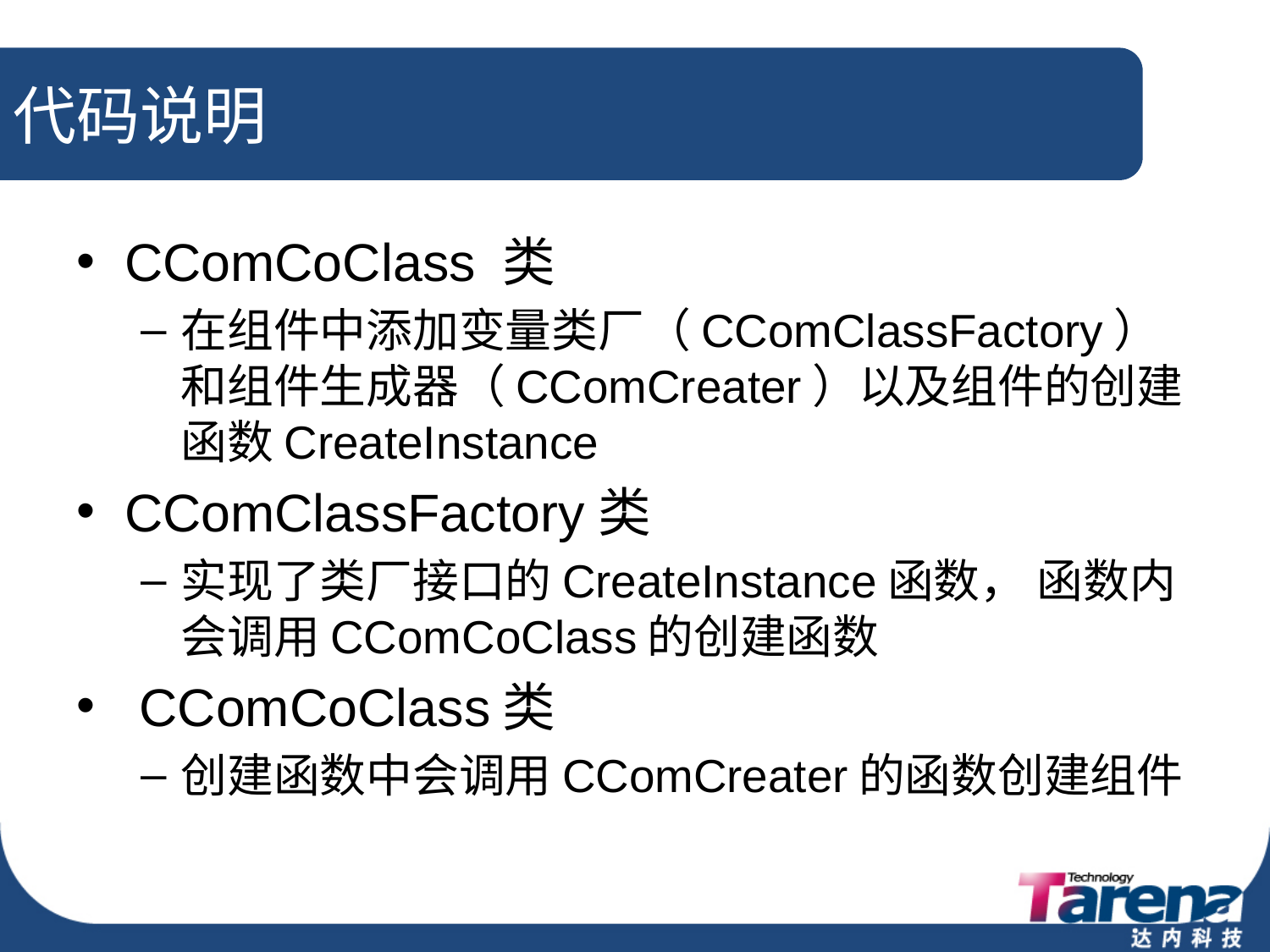

# 代码说明
CComCoClass 类
在组件中添加变量类厂（CComClassFactory）和组件生成器（CComCreater）以及组件的创建函数CreateInstance
CComClassFactory类
实现了类厂接口的CreateInstance函数， 函数内会调用CComCoClass的创建函数
 CComCoClass类
创建函数中会调用CComCreater的函数创建组件